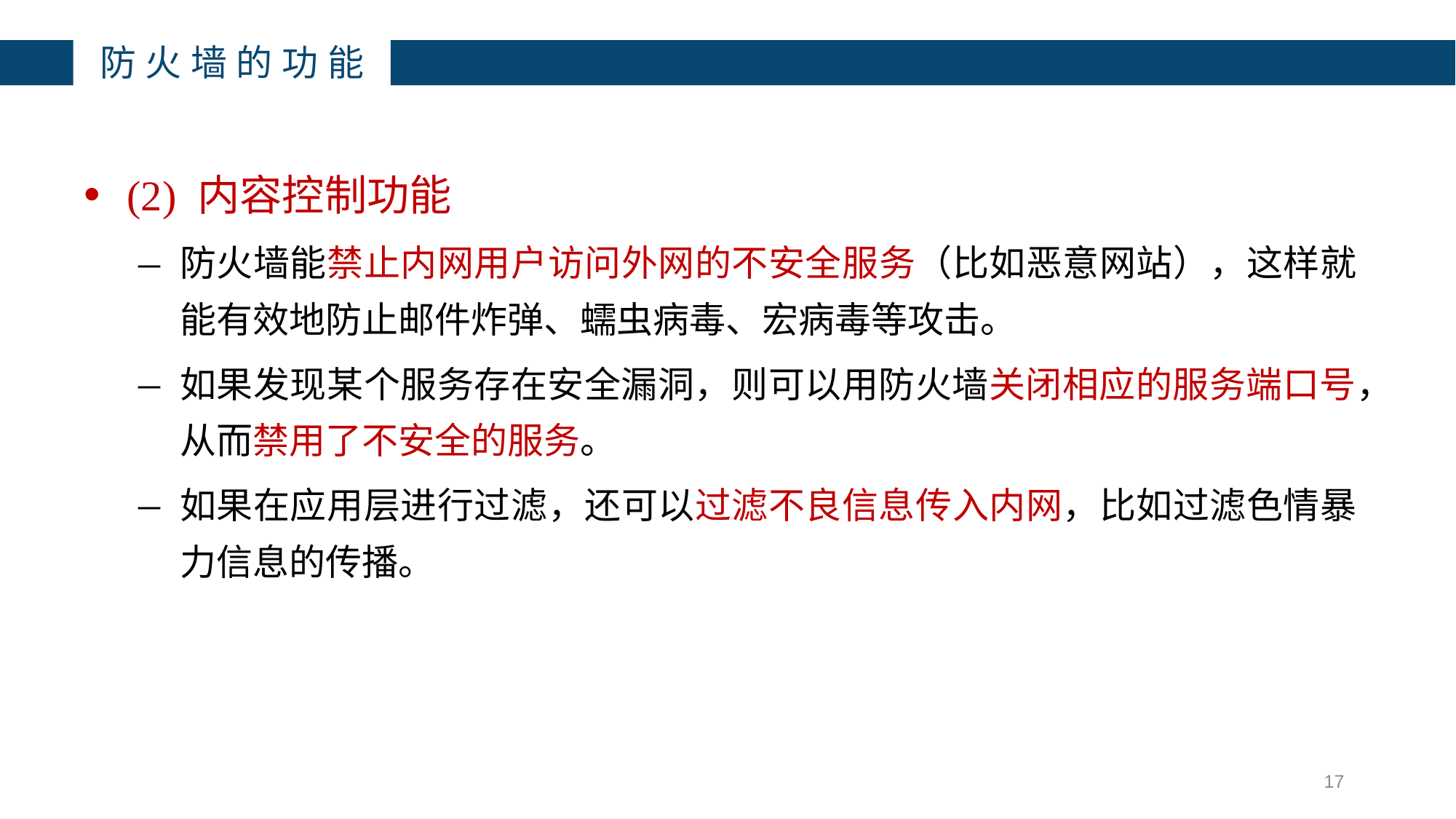

防火墙的功能

(2) 内容控制功能
防火墙能禁止内网用户访问外网的不安全服务（比如恶意网站），这样就能有效地防止邮件炸弹、蠕虫病毒、宏病毒等攻击。
如果发现某个服务存在安全漏洞，则可以用防火墙关闭相应的服务端口号，从而禁用了不安全的服务。
如果在应用层进行过滤，还可以过滤不良信息传入内网，比如过滤色情暴力信息的传播。
17